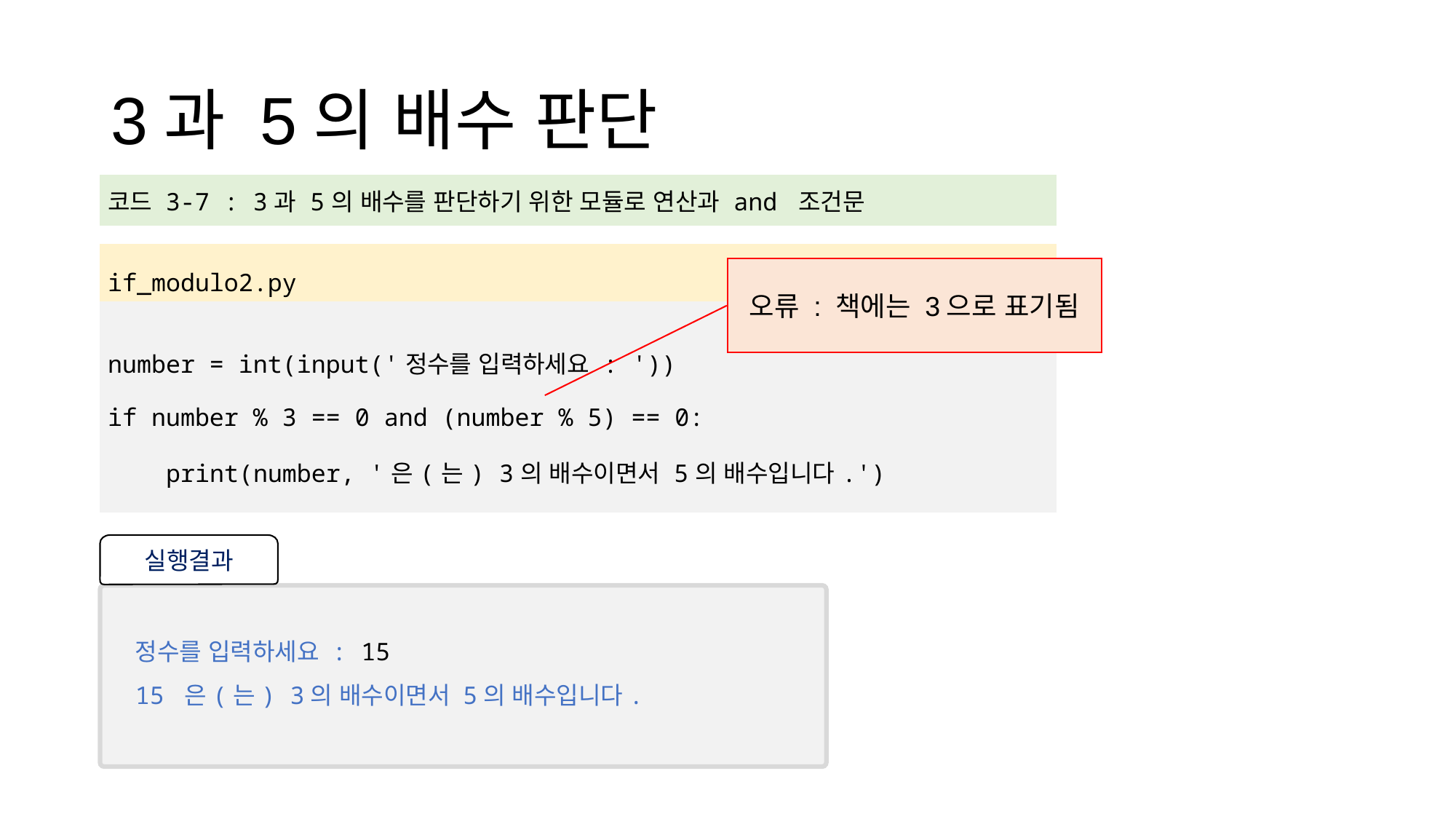

# 3과 5의 배수 판단
| 코드 3-7 : 3과 5의 배수를 판단하기 위한 모듈로 연산과 and 조건문 |
| --- |
|  |
| if\_modulo2.py |
| number = int(input('정수를 입력하세요 : ')) if number % 3 == 0 and (number % 5) == 0: print(number, '은(는) 3의 배수이면서 5의 배수입니다.') |
오류 : 책에는 3으로 표기됨

실행결과

정수를 입력하세요 : 15
15 은(는) 3의 배수이면서 5의 배수입니다.